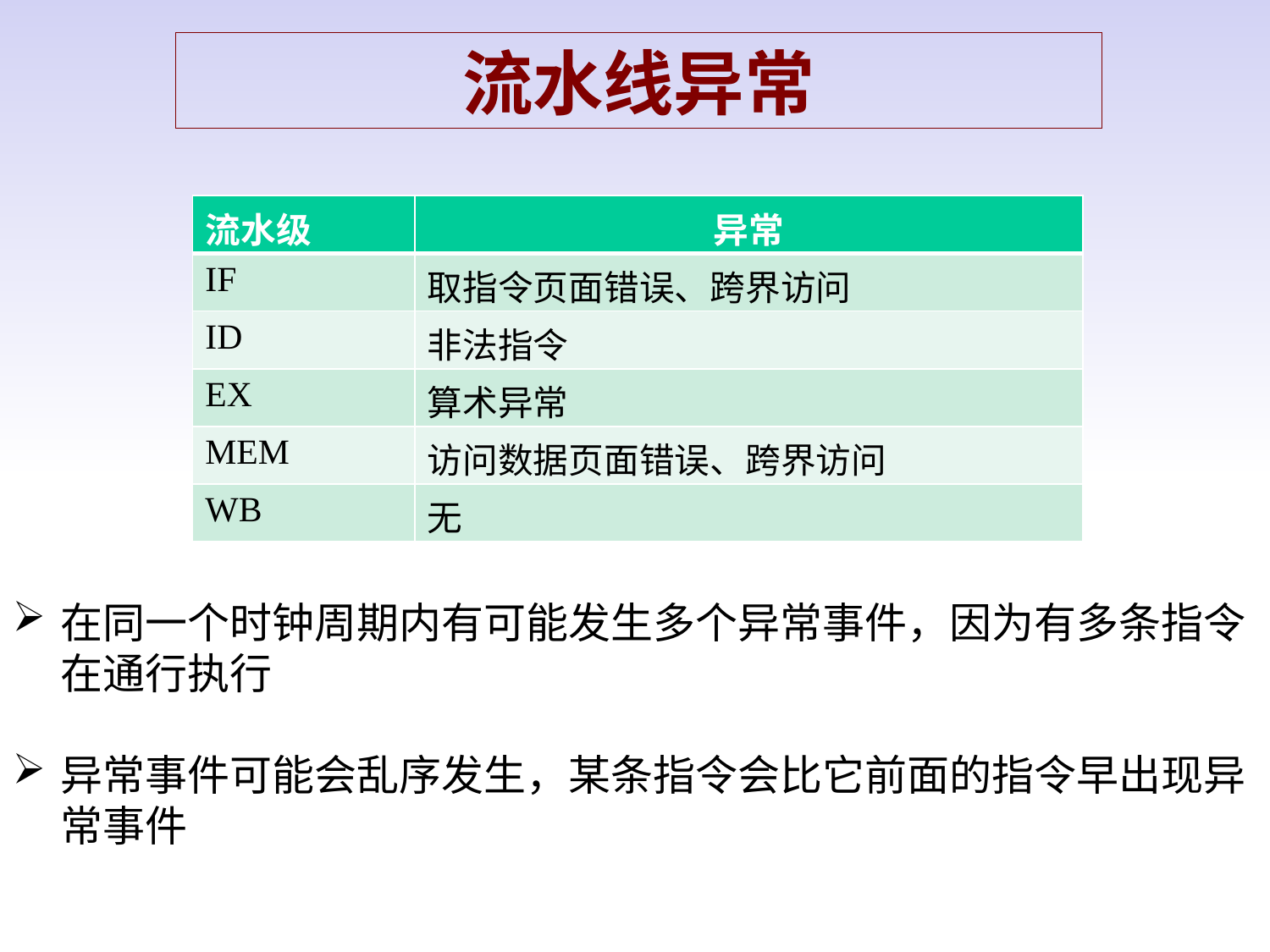

流水线异常
| 流水级 | 异常 |
| --- | --- |
| IF | 取指令页面错误、跨界访问 |
| ID | 非法指令 |
| EX | 算术异常 |
| MEM | 访问数据页面错误、跨界访问 |
| WB | 无 |
在同一个时钟周期内有可能发生多个异常事件，因为有多条指令在通行执行

异常事件可能会乱序发生，某条指令会比它前面的指令早出现异常事件